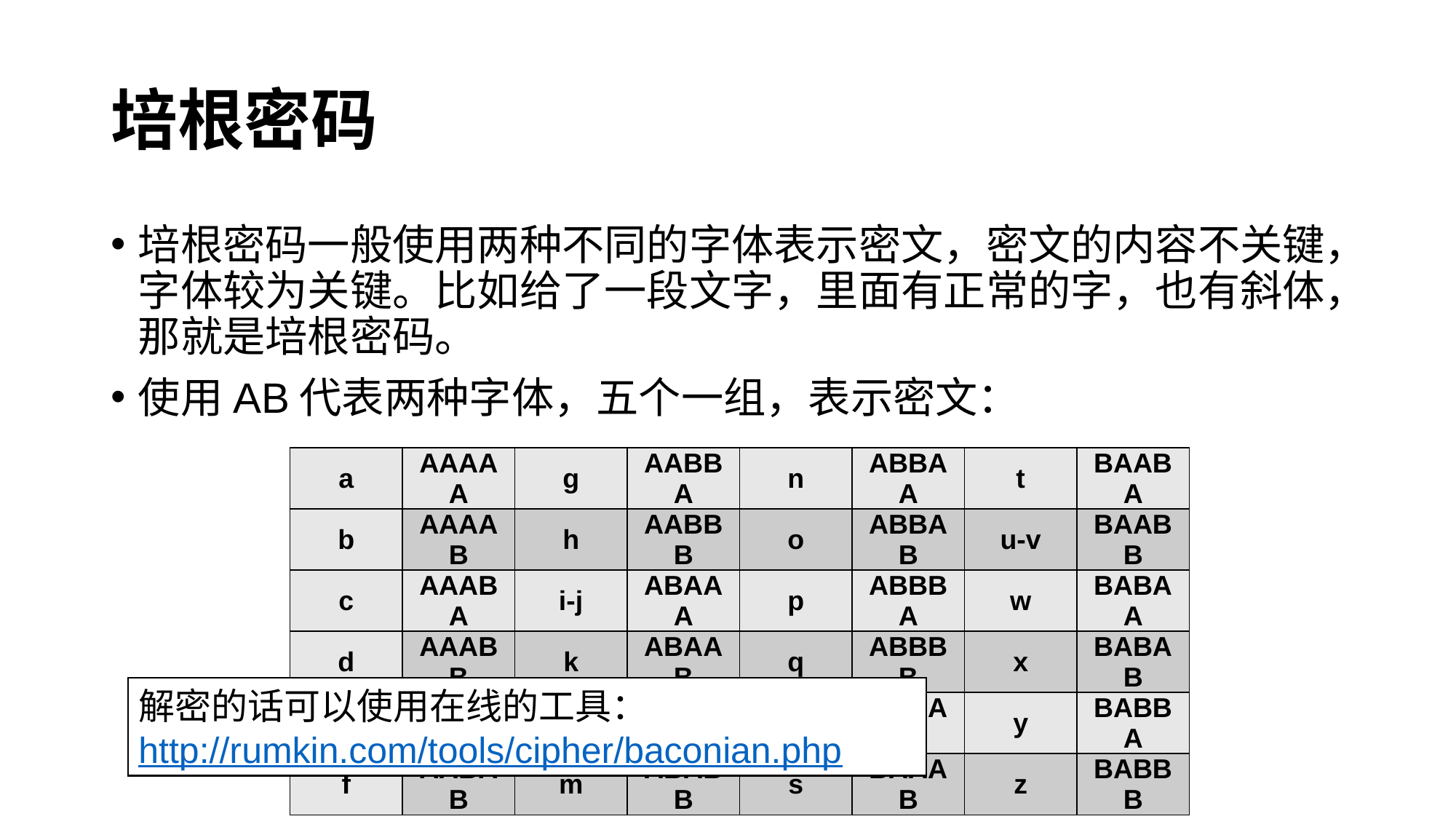

# 培根密码
培根密码一般使用两种不同的字体表示密文，密文的内容不关键，字体较为关键。比如给了一段文字，里面有正常的字，也有斜体，那就是培根密码。
使用AB代表两种字体，五个一组，表示密文：
| a | AAAAA | g | AABBA | n | ABBAA | t | BAABA |
| --- | --- | --- | --- | --- | --- | --- | --- |
| b | AAAAB | h | AABBB | o | ABBAB | u-v | BAABB |
| c | AAABA | i-j | ABAAA | p | ABBBA | w | BABAA |
| d | AAABB | k | ABAAB | q | ABBBB | x | BABAB |
| e | AABAA | l | ABABA | r | BAAAA | y | BABBA |
| f | AABAB | m | ABABB | s | BAAAB | z | BABBB |
解密的话可以使用在线的工具：http://rumkin.com/tools/cipher/baconian.php